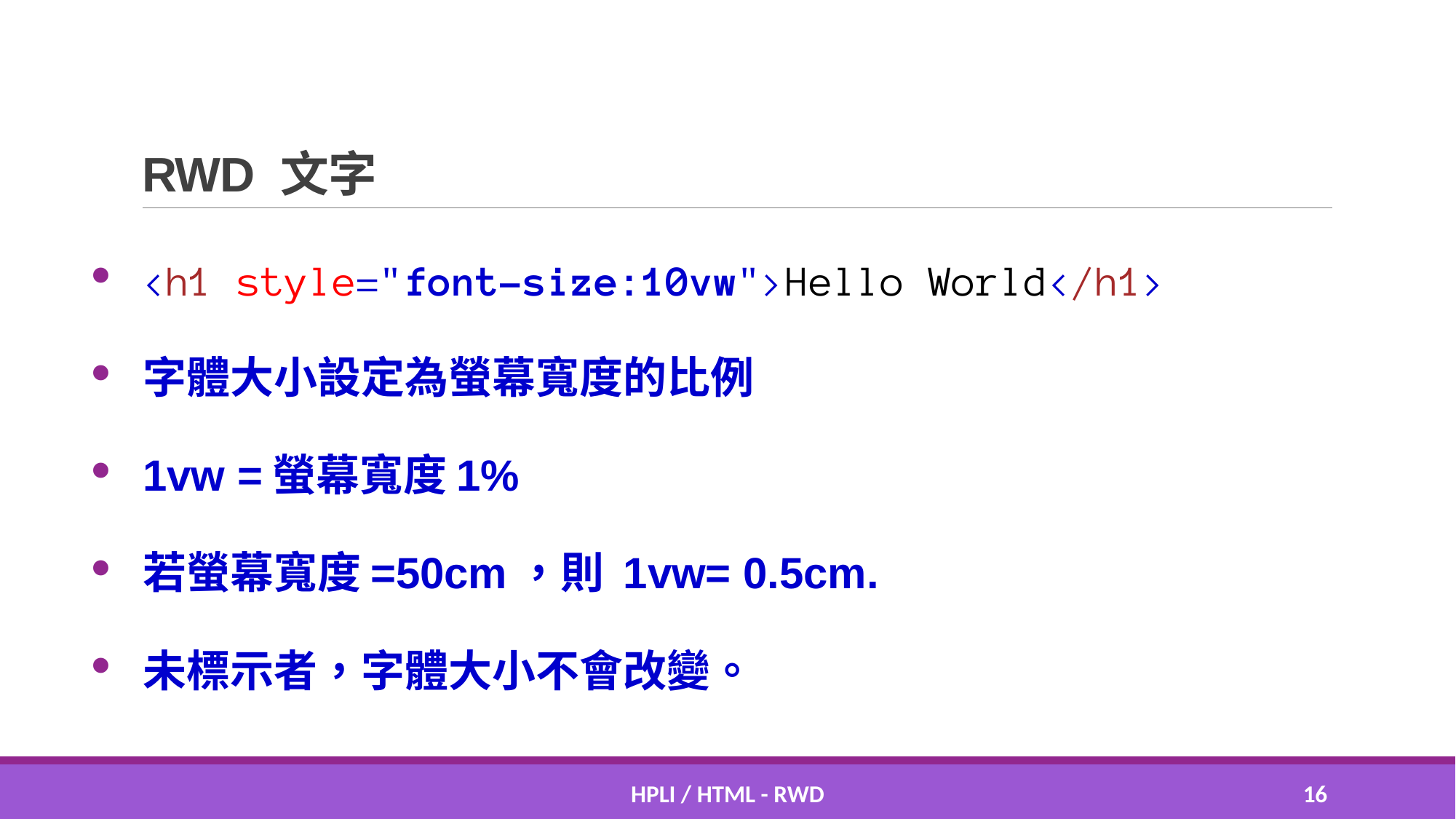

# RWD 文字
<h1 style="font-size:10vw">Hello World</h1>
字體大小設定為螢幕寬度的比例
1vw =螢幕寬度1%
若螢幕寬度=50cm，則 1vw= 0.5cm.
未標示者，字體大小不會改變。
HPLI / HTML - RWD
16